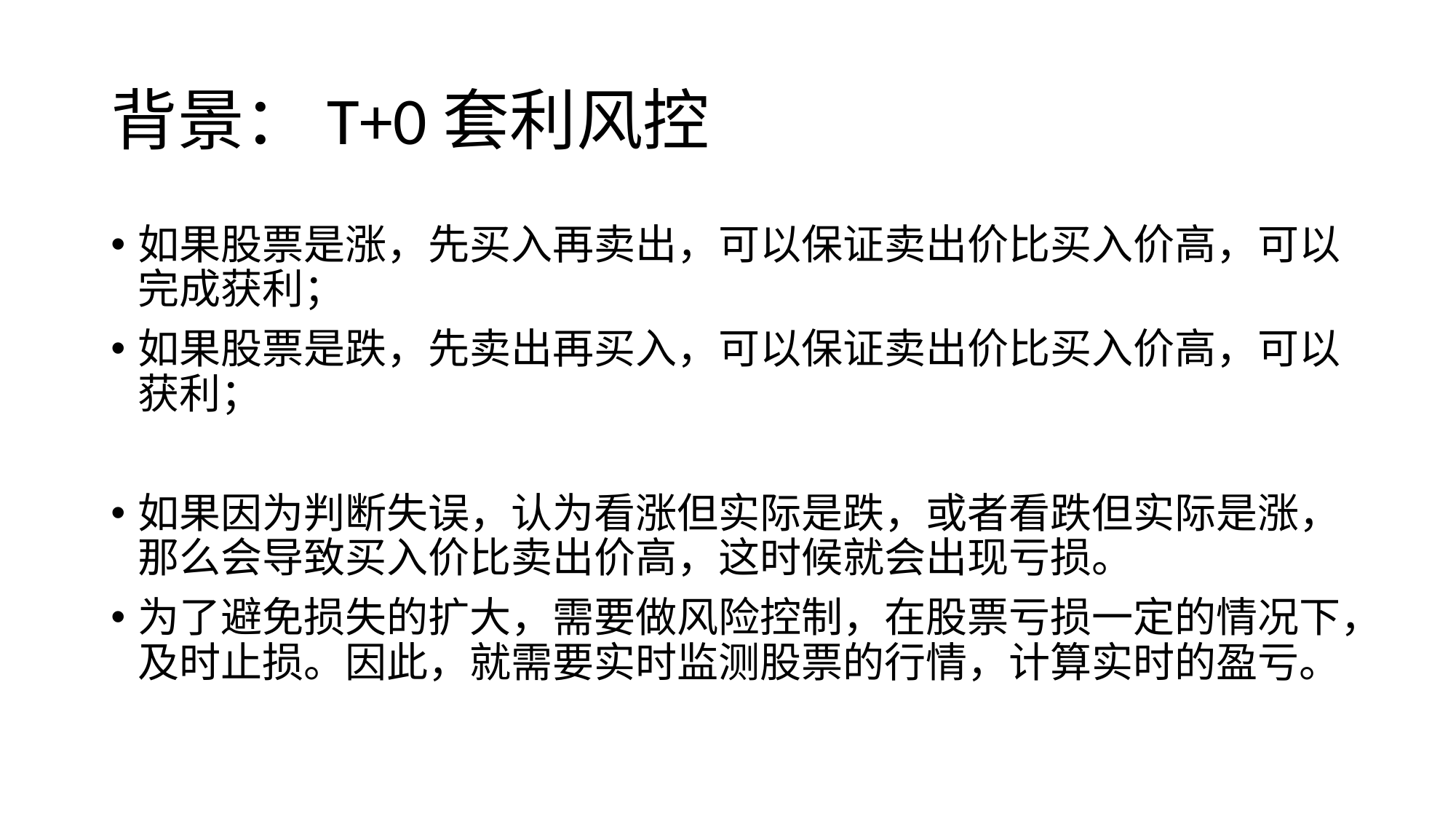

# 背景：T+0套利风控
如果股票是涨，先买入再卖出，可以保证卖出价比买入价高，可以完成获利；
如果股票是跌，先卖出再买入，可以保证卖出价比买入价高，可以获利；

如果因为判断失误，认为看涨但实际是跌，或者看跌但实际是涨，那么会导致买入价比卖出价高，这时候就会出现亏损。
为了避免损失的扩大，需要做风险控制，在股票亏损一定的情况下，及时止损。因此，就需要实时监测股票的行情，计算实时的盈亏。